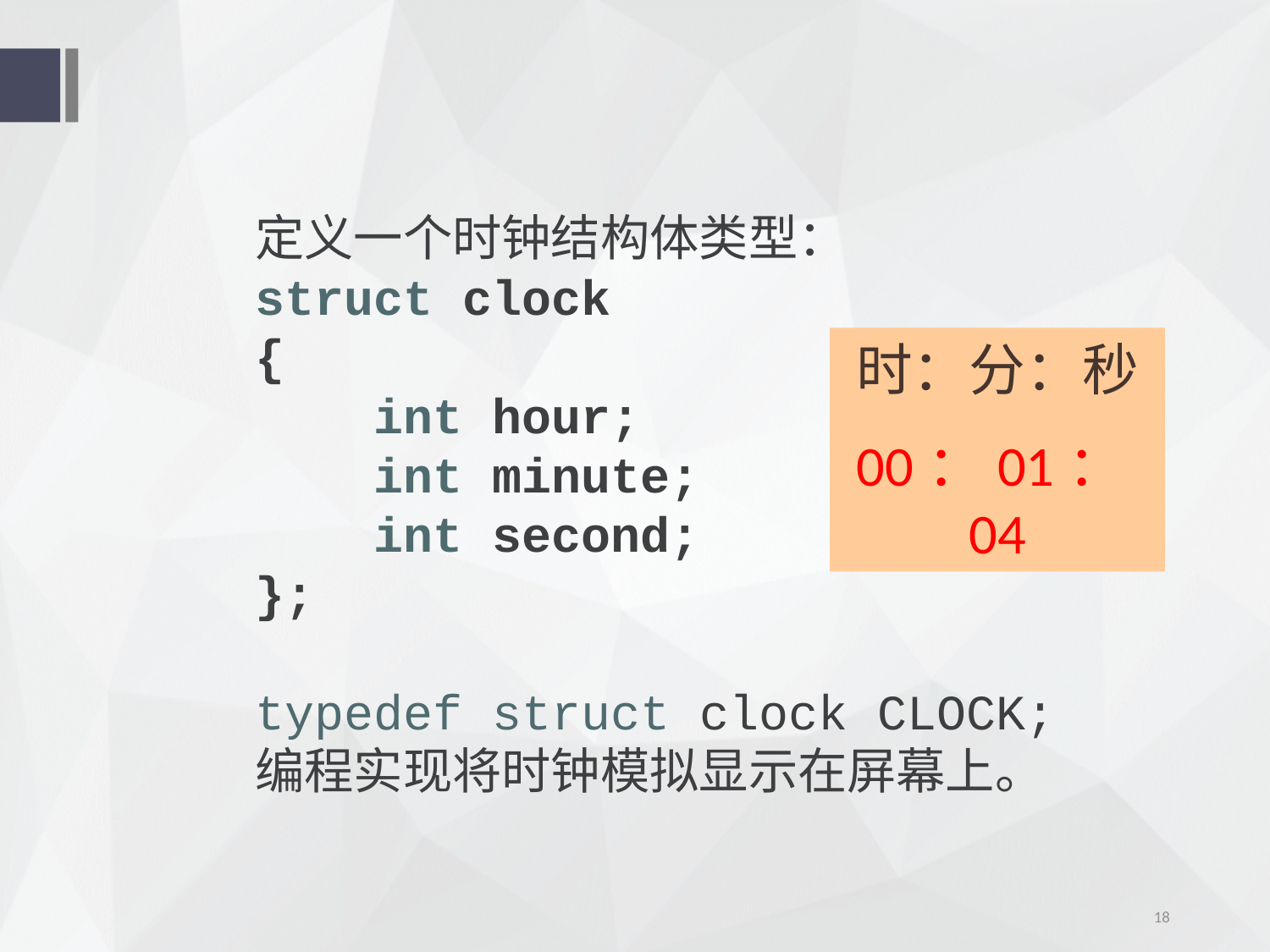

#

定义一个时钟结构体类型：
struct clock
{
    int hour;
    int minute;
    int second;
};

typedef struct clock CLOCK;
编程实现将时钟模拟显示在屏幕上。
时：分：秒
00：01：04
18